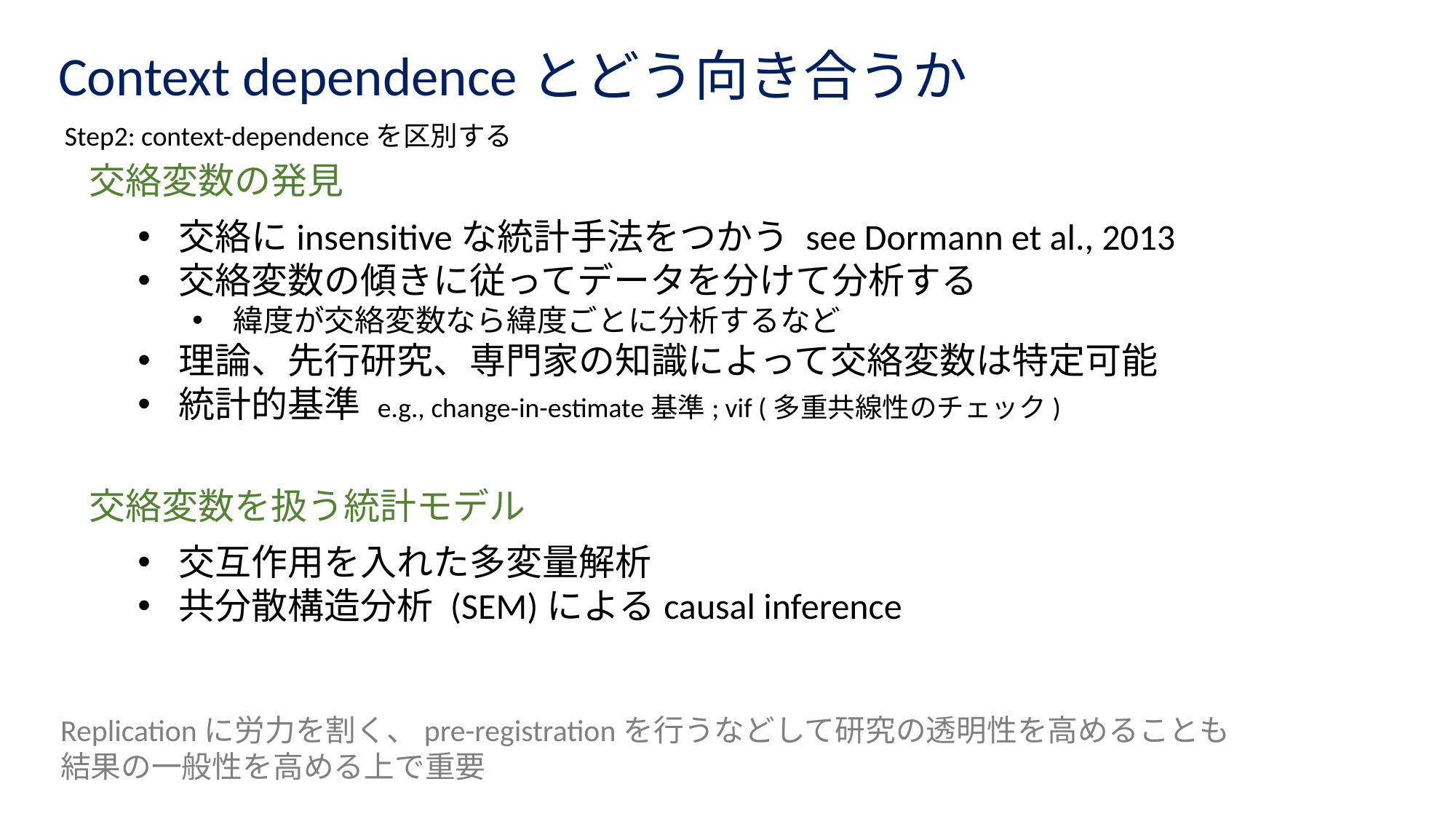

Context dependenceとどう向き合うか
Step2: context-dependenceを区別する
交絡変数の発見
交絡にinsensitiveな統計手法をつかう see Dormann et al., 2013
交絡変数の傾きに従ってデータを分けて分析する
緯度が交絡変数なら緯度ごとに分析するなど
理論、先行研究、専門家の知識によって交絡変数は特定可能
統計的基準 e.g., change-in-estimate基準; vif (多重共線性のチェック)
交絡変数を扱う統計モデル
交互作用を入れた多変量解析
共分散構造分析 (SEM)によるcausal inference
Replicationに労力を割く、pre-registrationを行うなどして研究の透明性を高めることも
結果の一般性を高める上で重要